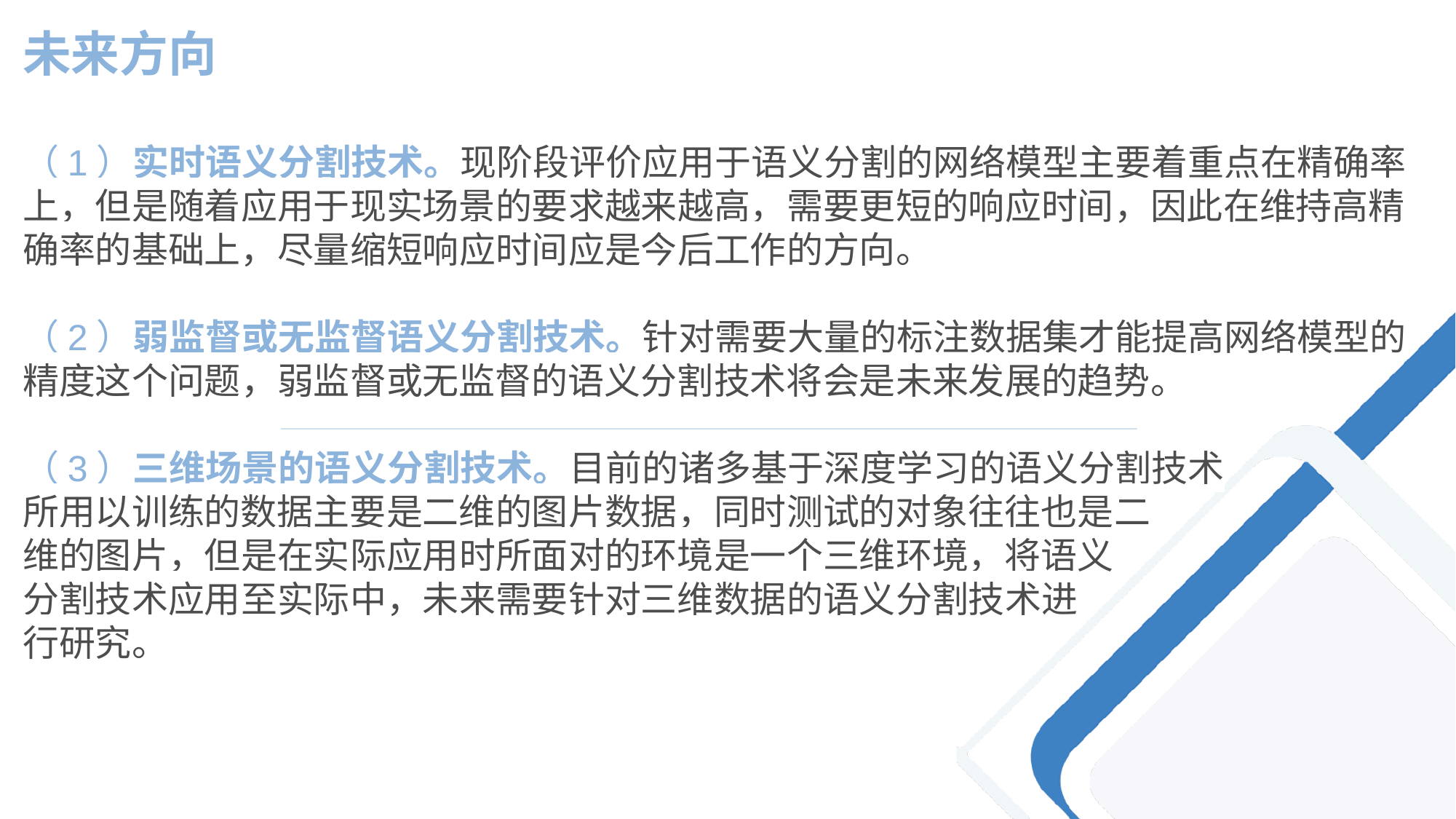

未来方向

（1）实时语义分割技术。现阶段评价应用于语义分割的网络模型主要着重点在精确率上，但是随着应用于现实场景的要求越来越高，需要更短的响应时间，因此在维持高精确率的基础上，尽量缩短响应时间应是今后工作的方向。

（2）弱监督或无监督语义分割技术。针对需要大量的标注数据集才能提高网络模型的精度这个问题，弱监督或无监督的语义分割技术将会是未来发展的趋势。

（3）三维场景的语义分割技术。目前的诸多基于深度学习的语义分割技术
所用以训练的数据主要是二维的图片数据，同时测试的对象往往也是二
维的图片，但是在实际应用时所面对的环境是一个三维环境，将语义
分割技术应用至实际中，未来需要针对三维数据的语义分割技术进
行研究。